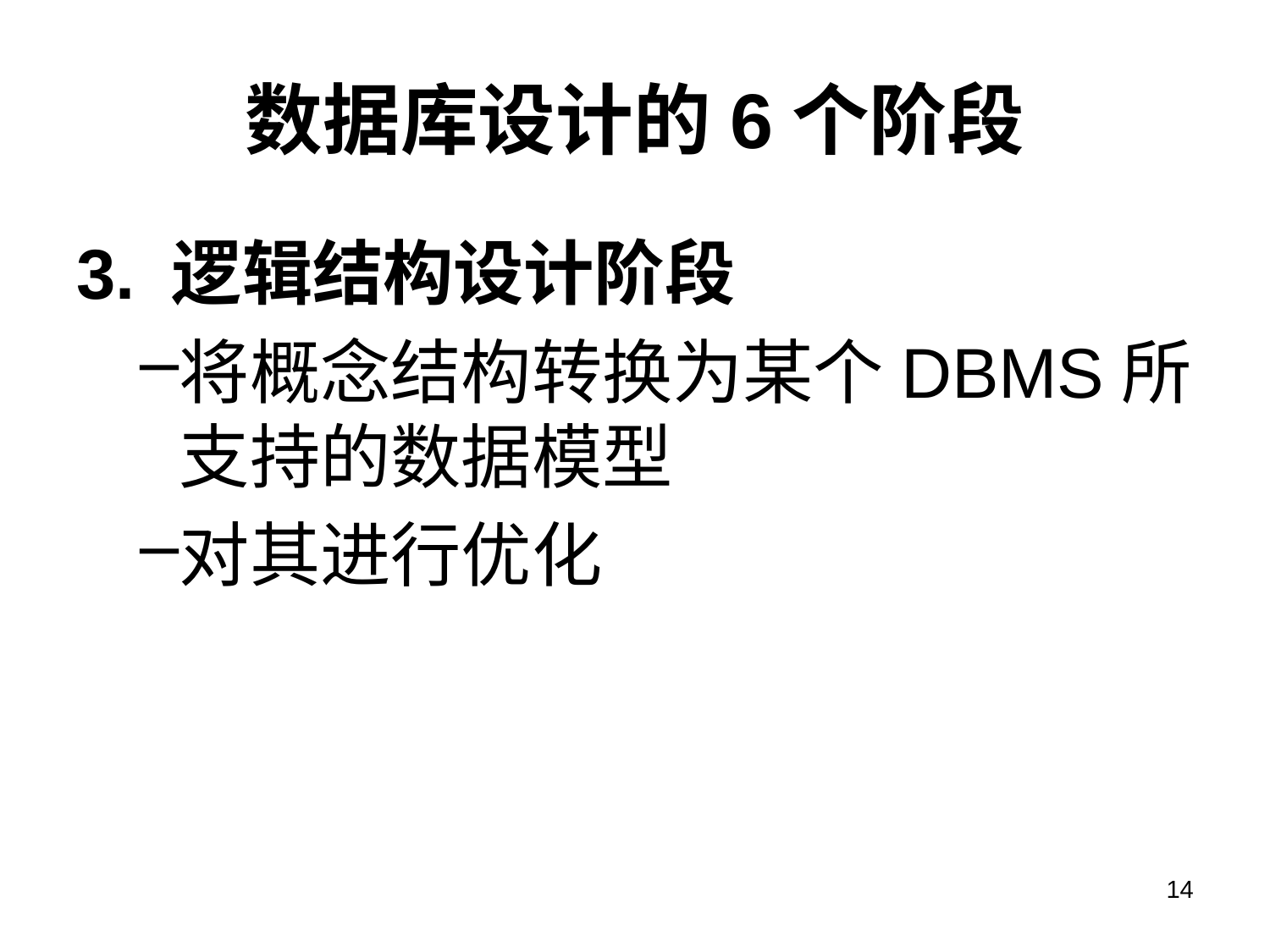

# 数据库设计的6个阶段
3. 逻辑结构设计阶段
将概念结构转换为某个DBMS所支持的数据模型
对其进行优化

14